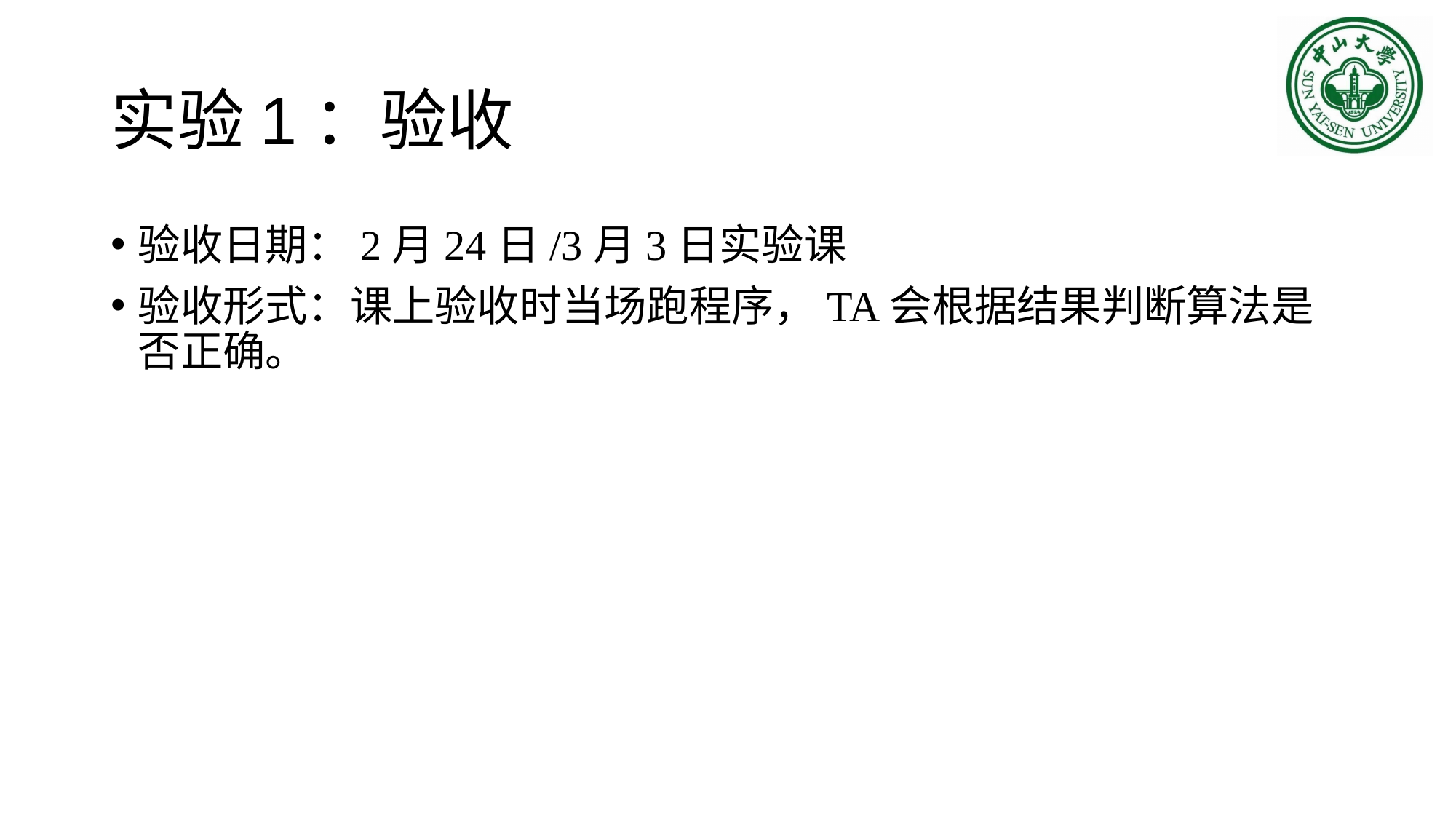

# 实验1：验收
验收日期：2月24日/3月3日实验课
验收形式：课上验收时当场跑程序，TA会根据结果判断算法是否正确。